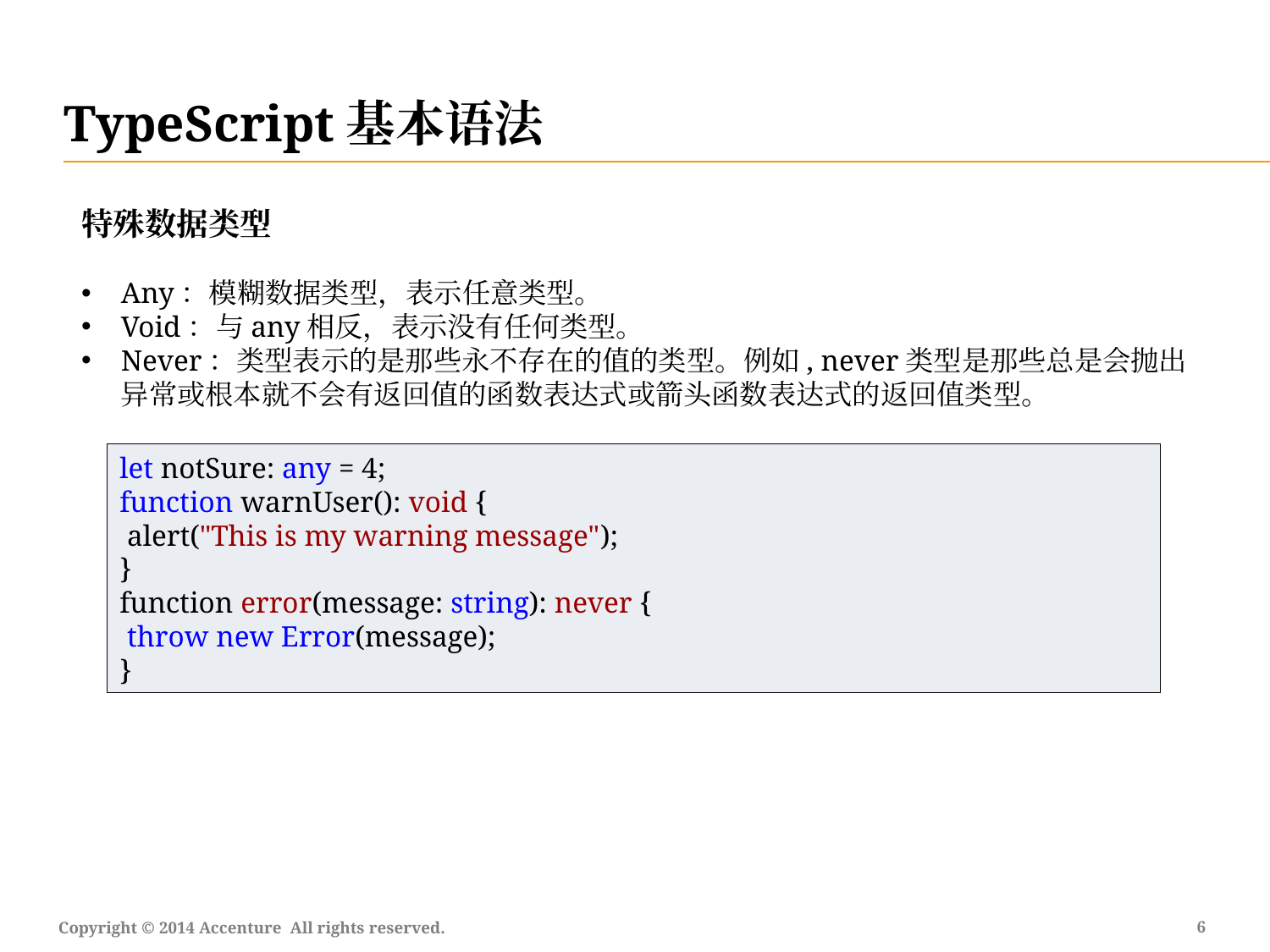

TypeScript基本语法
特殊数据类型

Any：模糊数据类型，表示任意类型。
Void：与any相反，表示没有任何类型。
Never：类型表示的是那些永不存在的值的类型。例如, never类型是那些总是会抛出异常或根本就不会有返回值的函数表达式或箭头函数表达式的返回值类型。
let notSure: any = 4;
function warnUser(): void {
 alert("This is my warning message");
}
function error(message: string): never {
 throw new Error(message);
}
6
Copyright © 2014 Accenture  All rights reserved.